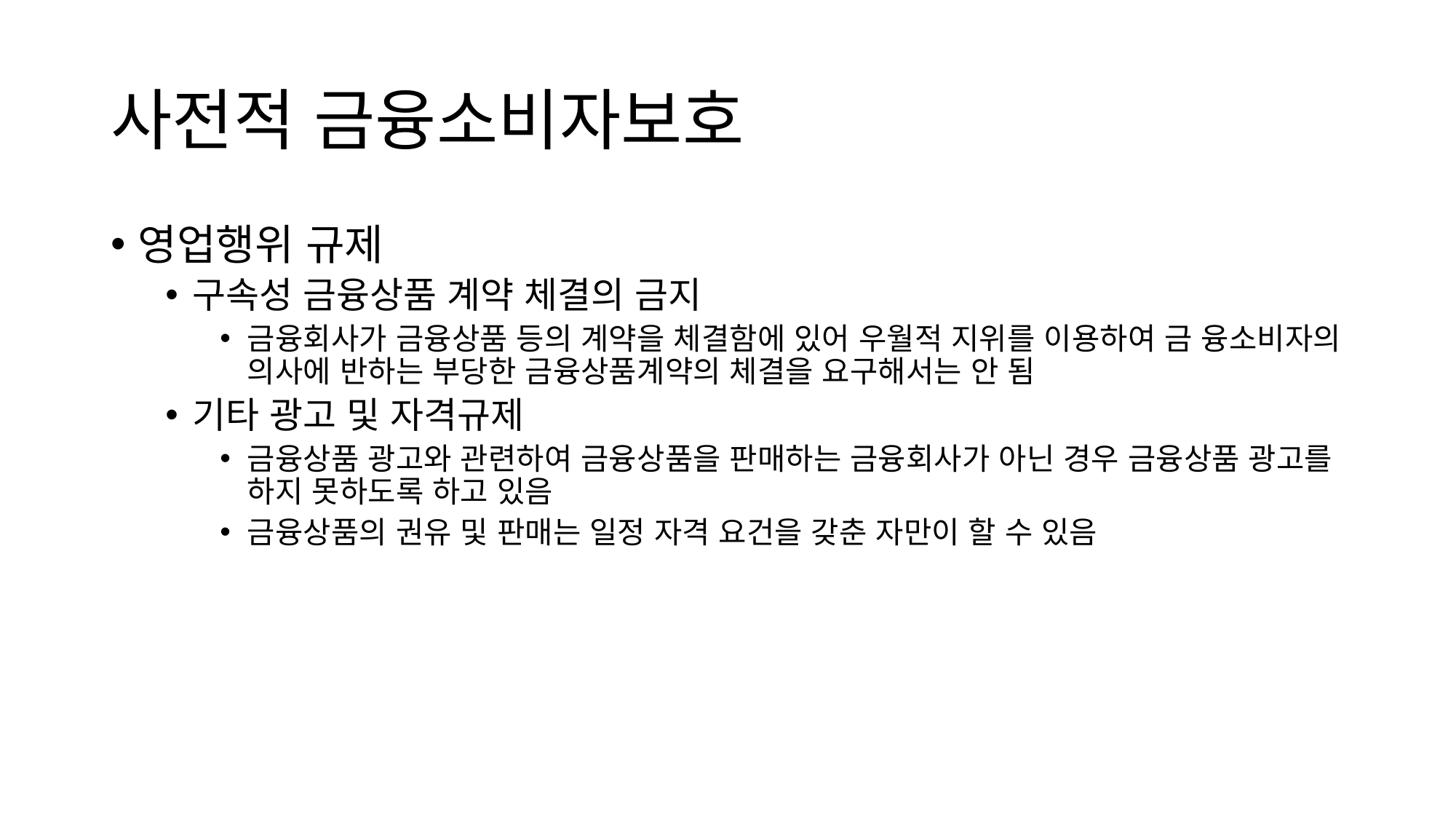

# 사전적 금융소비자보호
영업행위 규제
구속성 금융상품 계약 체결의 금지
금융회사가 금융상품 등의 계약을 체결함에 있어 우월적 지위를 이용하여 금 융소비자의 의사에 반하는 부당한 금융상품계약의 체결을 요구해서는 안 됨
기타 광고 및 자격규제
금융상품 광고와 관련하여 금융상품을 판매하는 금융회사가 아닌 경우 금융상품 광고를 하지 못하도록 하고 있음
금융상품의 권유 및 판매는 일정 자격 요건을 갖춘 자만이 할 수 있음